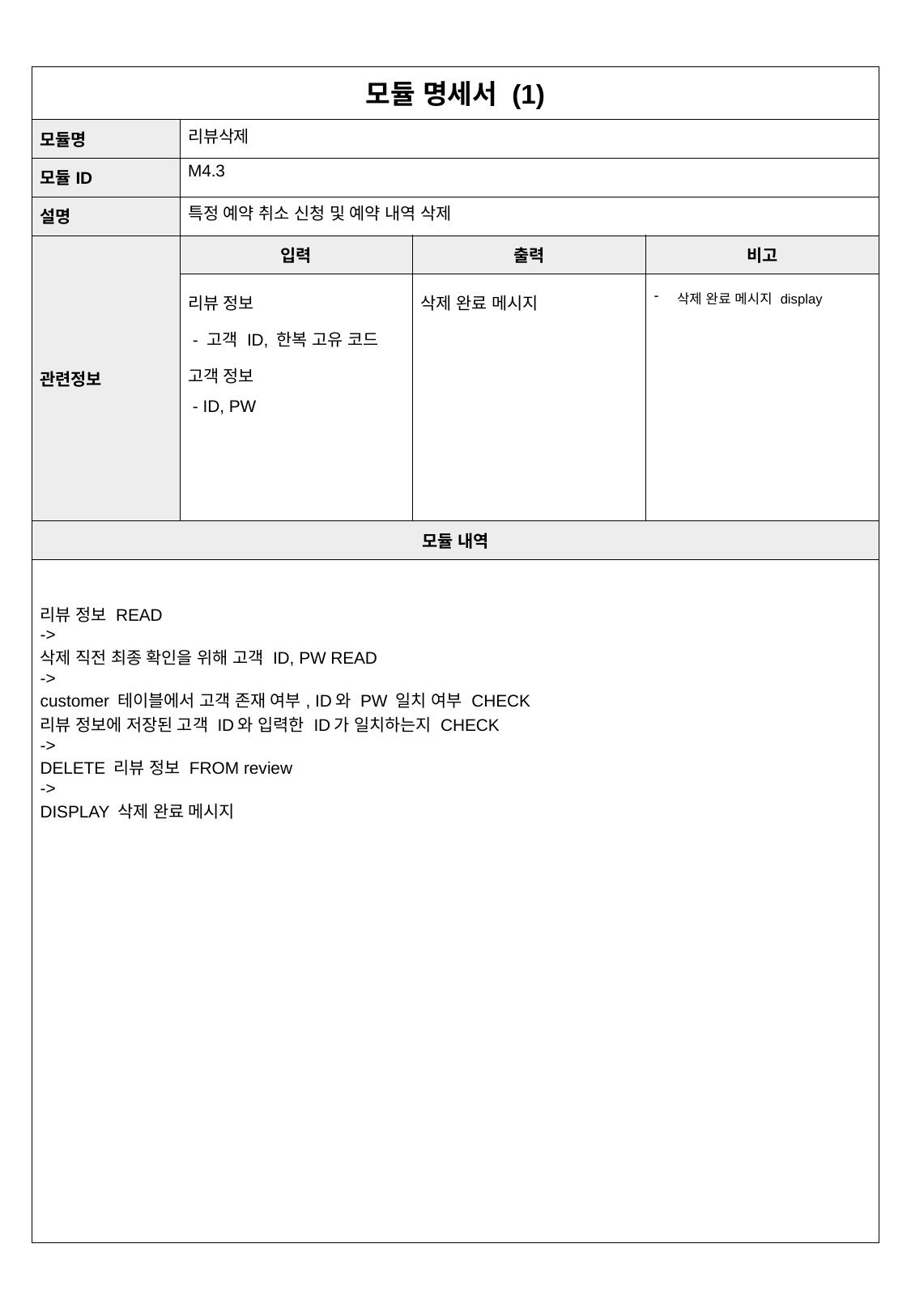

| 모듈 명세서 (1) | 주문신청서작성 |  |  |
| --- | --- | --- | --- |
| 모듈명 | 리뷰삭제 |  |  |
| 모듈ID | M4.3 |  |  |
| 설명 | 특정 예약 취소 신청 및 예약 내역 삭제 |  |  |
| 관련정보 | 입력 | 출력 | 비고 |
|  | 리뷰 정보 - 고객 ID, 한복 고유 코드 고객 정보 - ID, PW | 삭제 완료 메시지 | 삭제 완료 메시지 display |
| 모듈 내역 |  |  |  |
| 리뷰 정보 READ -> 삭제 직전 최종 확인을 위해 고객 ID, PW READ -> customer 테이블에서 고객 존재 여부, ID와 PW 일치 여부 CHECK 리뷰 정보에 저장된 고객 ID와 입력한 ID가 일치하는지 CHECK -> DELETE 리뷰 정보 FROM review -> DISPLAY 삭제 완료 메시지 |  |  |  |